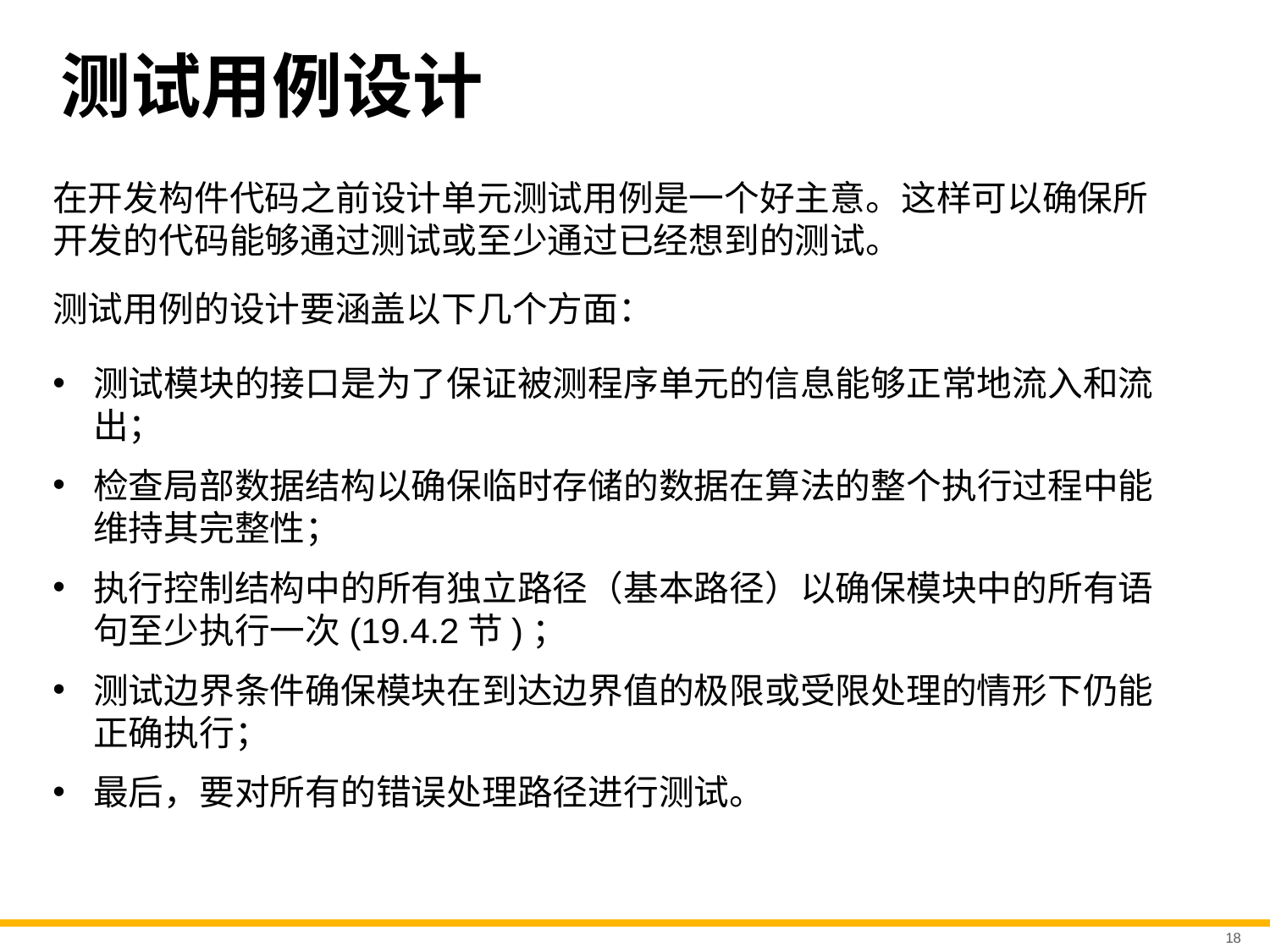

# 测试用例设计
在开发构件代码之前设计单元测试用例是一个好主意。这样可以确保所开发的代码能够通过测试或至少通过已经想到的测试。
测试用例的设计要涵盖以下几个方面：
测试模块的接口是为了保证被测程序单元的信息能够正常地流入和流出；
检查局部数据结构以确保临时存储的数据在算法的整个执行过程中能维持其完整性；
执行控制结构中的所有独立路径（基本路径）以确保模块中的所有语句至少执行一次(19.4.2节)；
测试边界条件确保模块在到达边界值的极限或受限处理的情形下仍能正确执行；
最后，要对所有的错误处理路径进行测试。
18